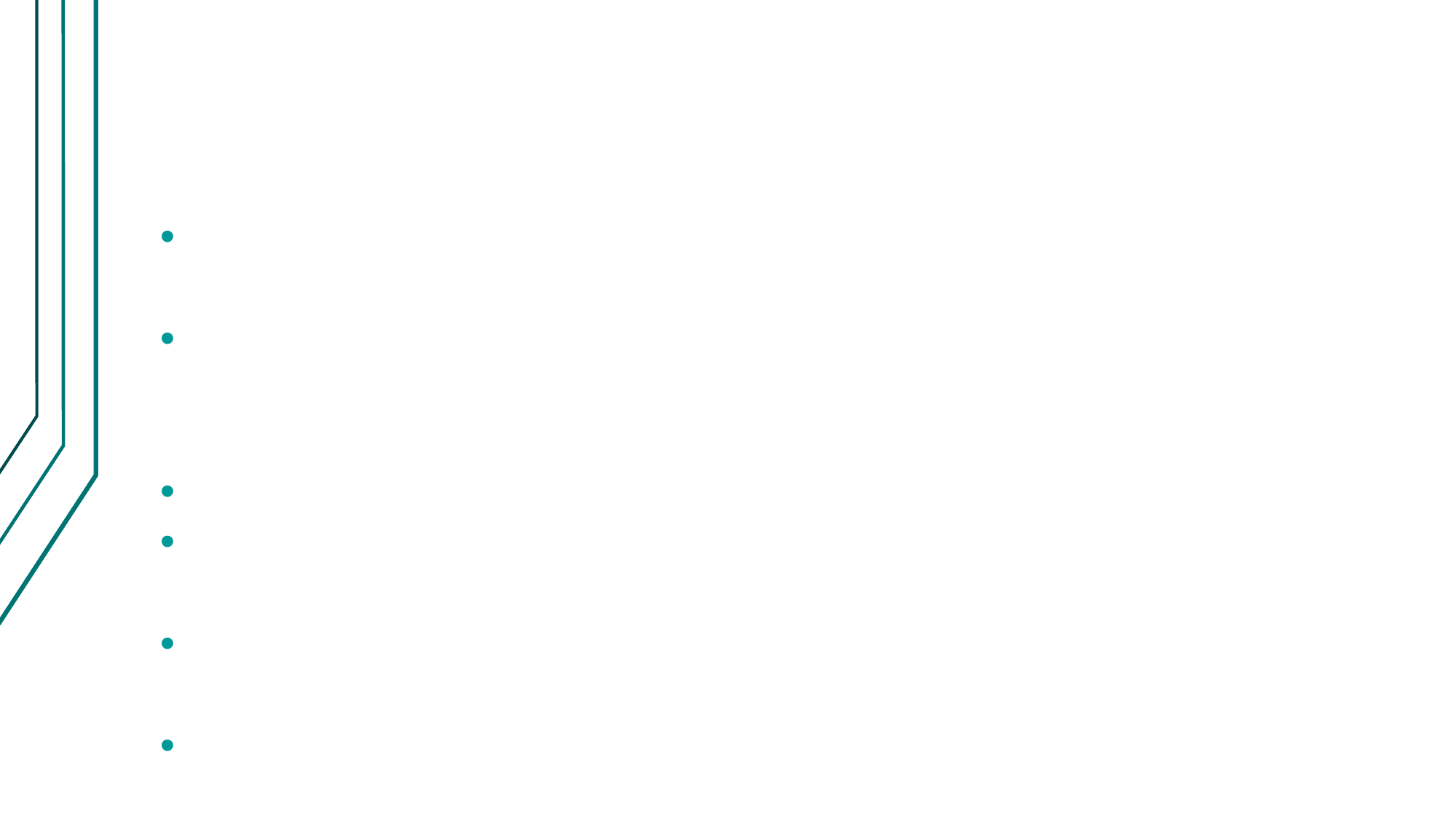

Model 4 Naïve Bayes Classifier
by 陳羿豐
因為 Naive Bayes 不能產生連續型輸出(不能作為 regressor)，所以我就把價格按照位數做分類。
我發現價格最便宜的還不到 1 歐元，最貴的超過一百萬歐元。所以我就分類成：不到1、1～10、10～100、……、十萬～一百萬、超過一百萬，共 8 類

因為上一份作業，我用 scikit-learn 套件做 Naive Bayes ，結果非常的糟。我覺得我被套件雷了……
於是我下定決心，要寫一個自己的 Naive Bayes，而且要用最強大的―― Java！